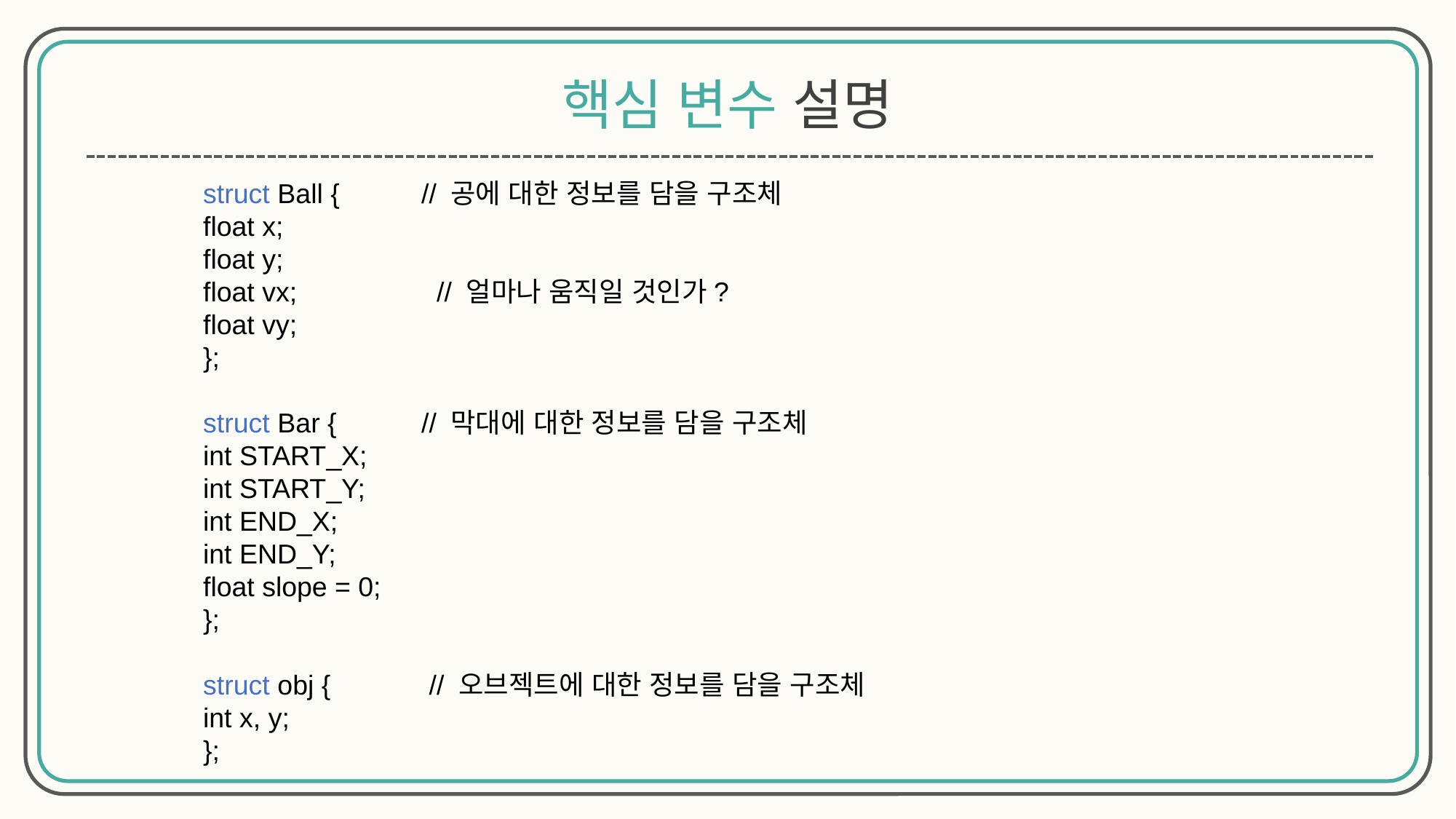

핵심 변수 설명
struct Ball {	// 공에 대한 정보를 담을 구조체
float x;
float y;
float vx;		  // 얼마나 움직일 것인가?
float vy;
};

struct Bar {	// 막대에 대한 정보를 담을 구조체
int START_X;
int START_Y;
int END_X;
int END_Y;
float slope = 0;
};

struct obj {	 // 오브젝트에 대한 정보를 담을 구조체
int x, y;
};